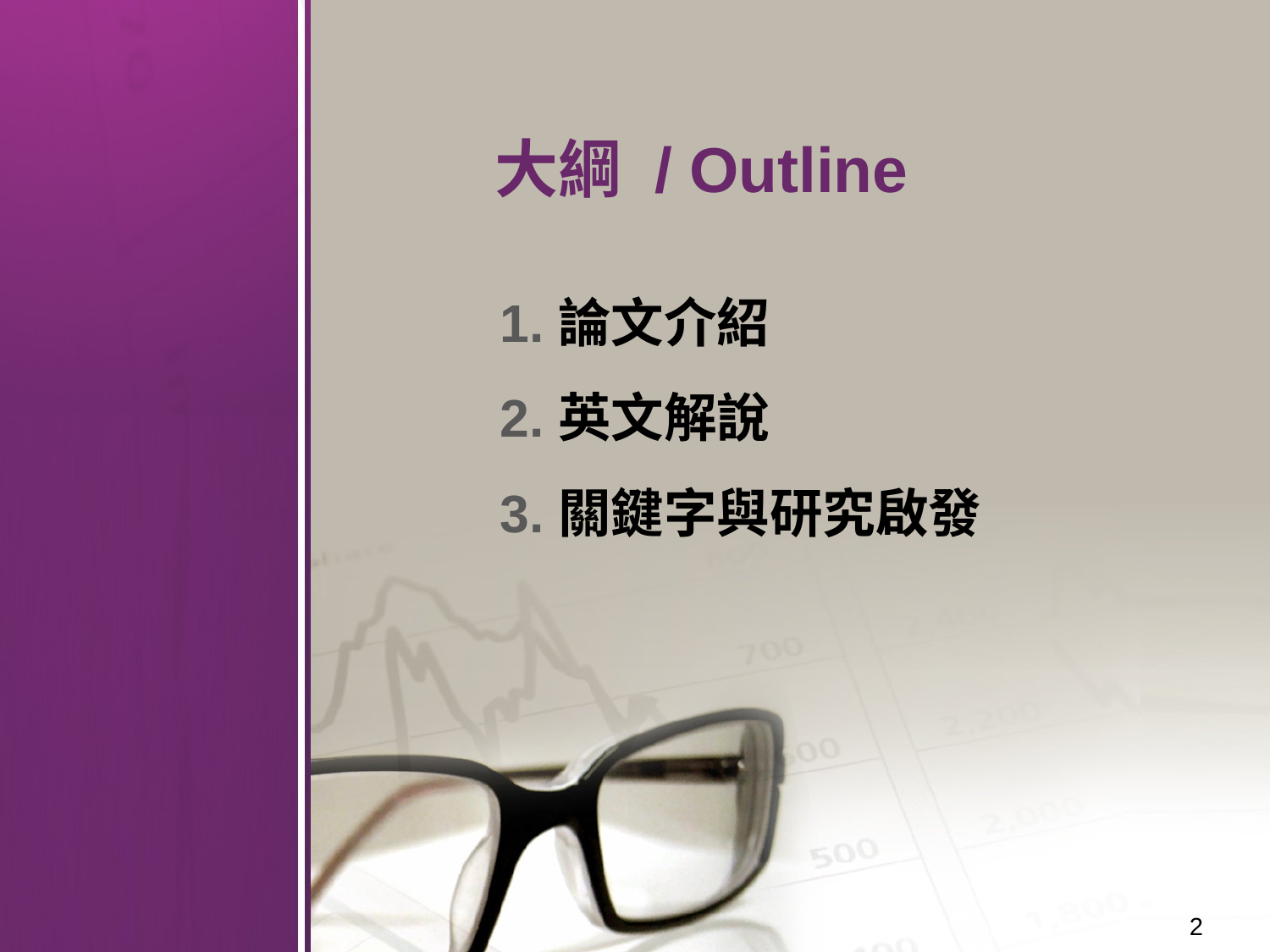

# 大綱 / Outline
論文介紹
英文解說
關鍵字與研究啟發
2